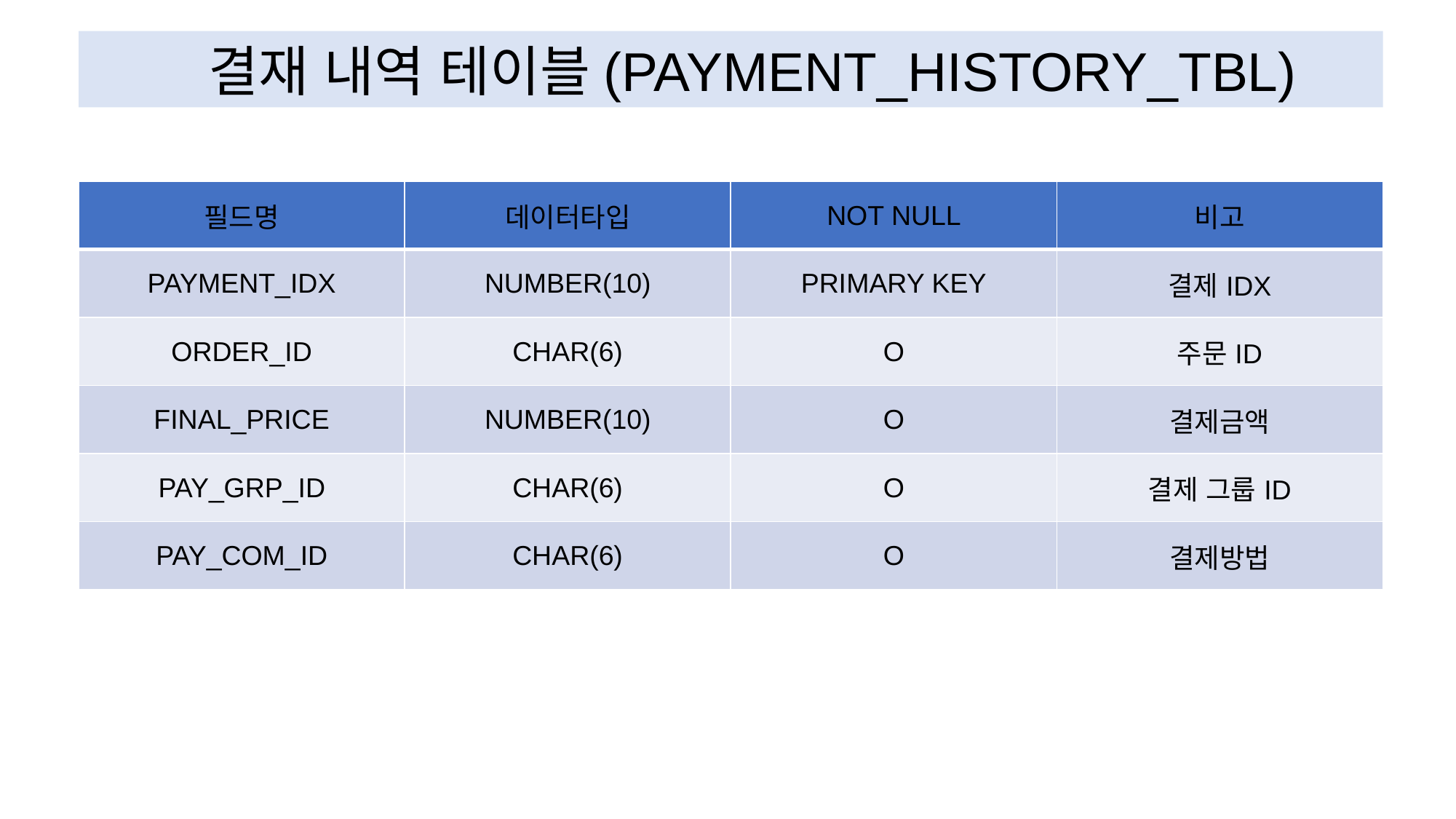

결재 내역 테이블(PAYMENT_HISTORY_TBL)
| 필드명 | 데이터타입 | NOT NULL | 비고 |
| --- | --- | --- | --- |
| PAYMENT\_IDX | NUMBER(10) | PRIMARY KEY | 결제IDX |
| ORDER\_ID | CHAR(6) | O | 주문ID |
| FINAL\_PRICE | NUMBER(10) | O | 결제금액 |
| PAY\_GRP\_ID | CHAR(6) | O | 결제 그룹ID |
| PAY\_COM\_ID | CHAR(6) | O | 결제방법 |